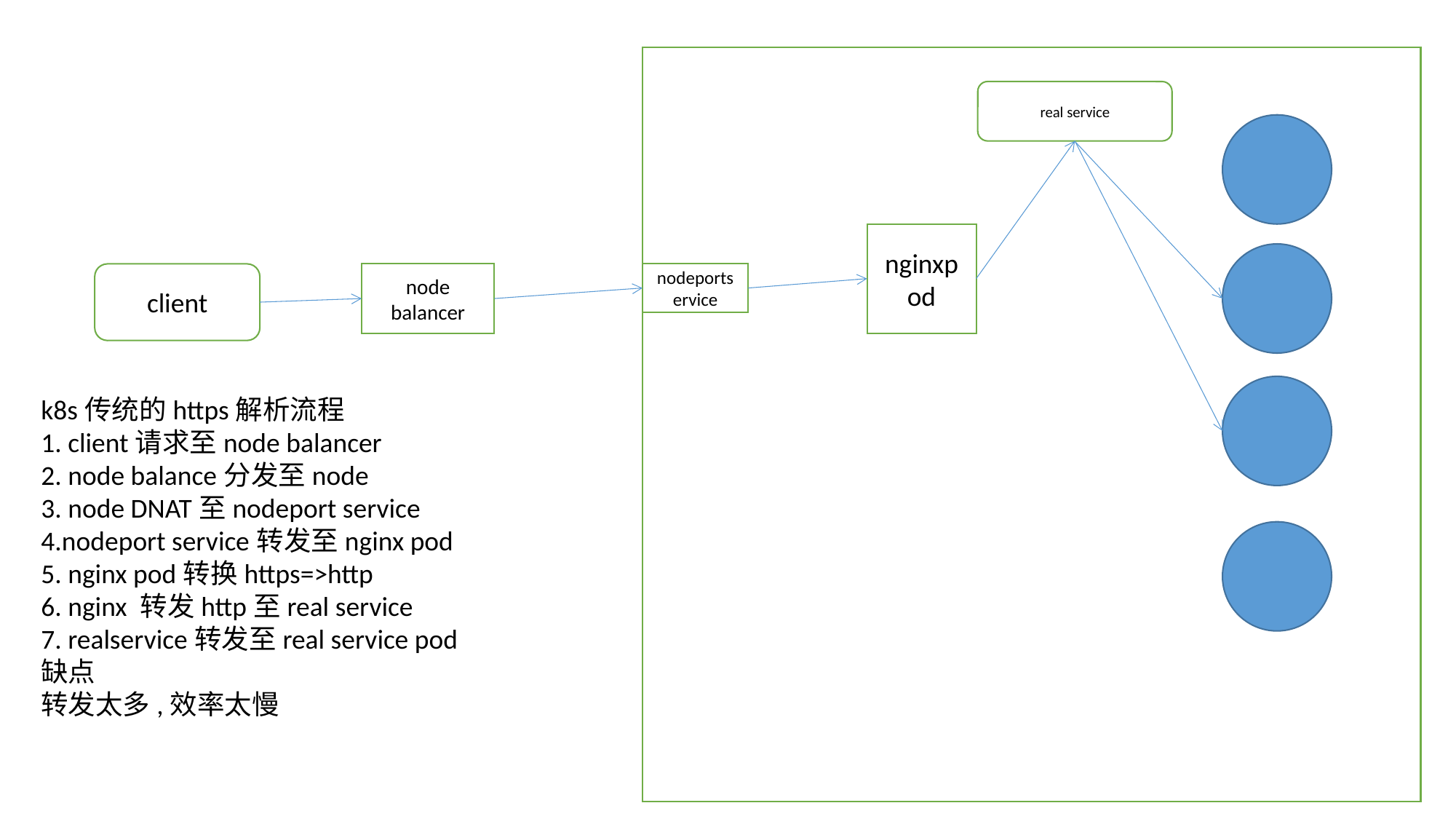

real service

nginxpod

client
node balancer
nodeportservice

k8s传统的https解析流程
1. client请求至node balancer
2. node balance分发至node
3. node DNAT至nodeport service
4.nodeport service转发至nginx pod
5. nginx pod转换https=>http
6. nginx 转发http至real service
7. realservice转发至real service pod
缺点
转发太多,效率太慢